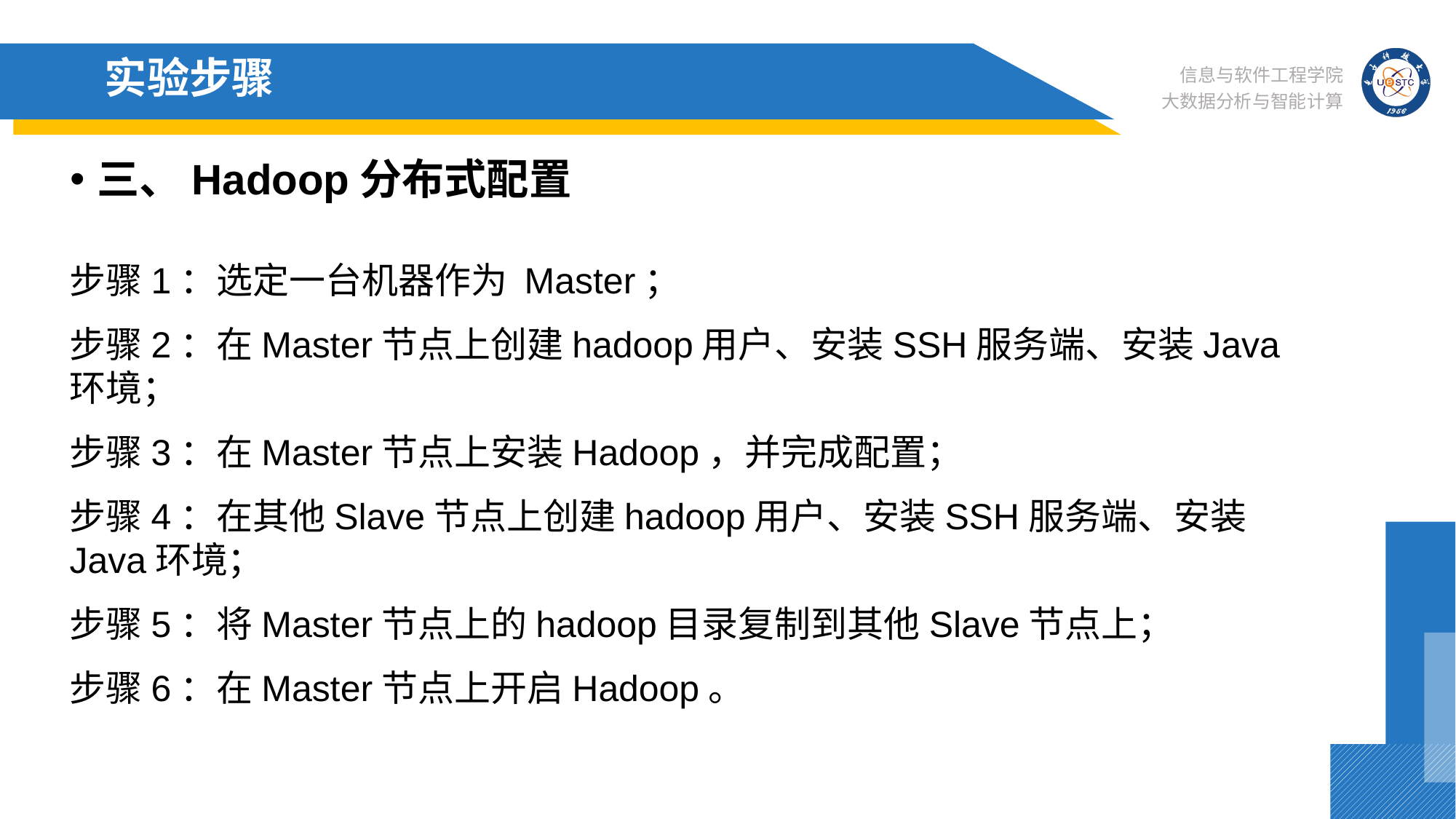

# 实验步骤
三、Hadoop分布式配置

步骤1：选定一台机器作为 Master；
步骤2：在Master节点上创建hadoop用户、安装SSH服务端、安装Java环境；
步骤3：在Master节点上安装Hadoop，并完成配置；
步骤4：在其他Slave节点上创建hadoop用户、安装SSH服务端、安装Java环境；
步骤5：将Master节点上的hadoop目录复制到其他Slave节点上；
步骤6：在Master节点上开启Hadoop。